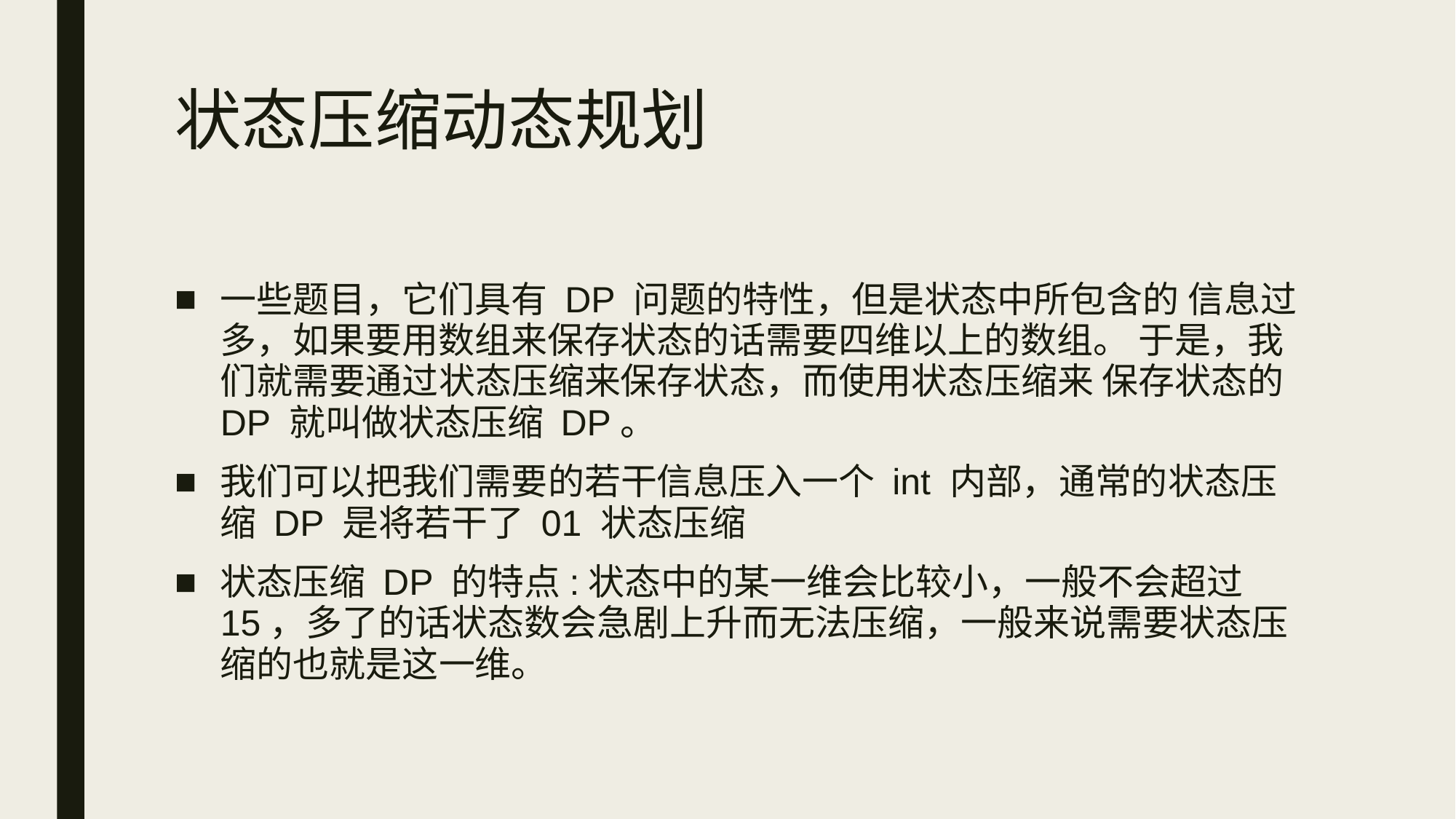

# 状态压缩动态规划
一些题目，它们具有 DP 问题的特性，但是状态中所包含的 信息过多，如果要用数组来保存状态的话需要四维以上的数组。 于是，我们就需要通过状态压缩来保存状态，而使用状态压缩来 保存状态的 DP 就叫做状态压缩 DP。
我们可以把我们需要的若干信息压入一个 int 内部，通常的状态压缩 DP 是将若干了 01 状态压缩
状态压缩 DP 的特点:状态中的某一维会比较小，一般不会超过 15，多了的话状态数会急剧上升而无法压缩，一般来说需要状态压缩的也就是这一维。